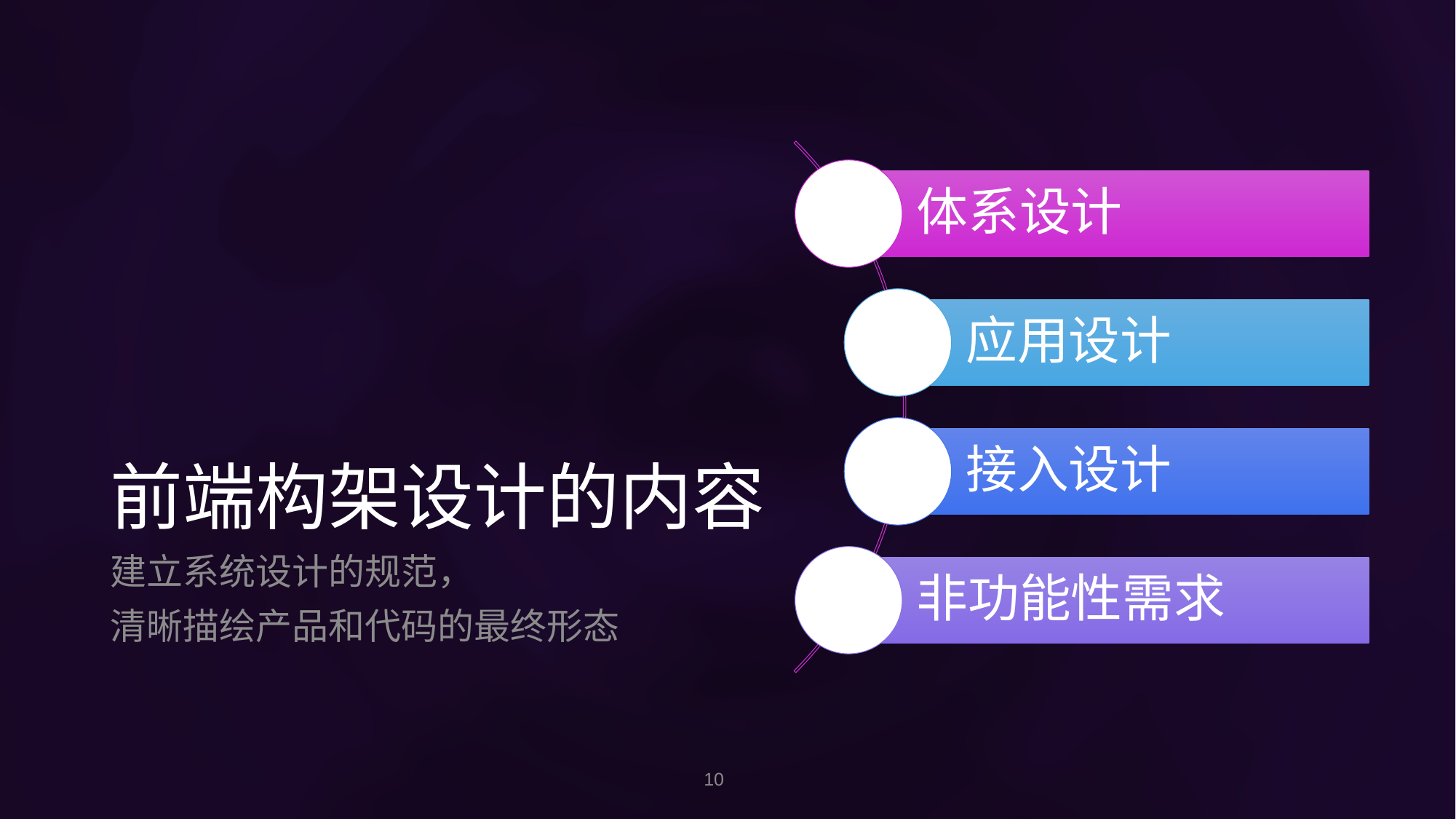

体系设计
应用设计
接入设计
非功能性需求
# 前端构架设计的内容
建立系统设计的规范，
清晰描绘产品和代码的最终形态
10